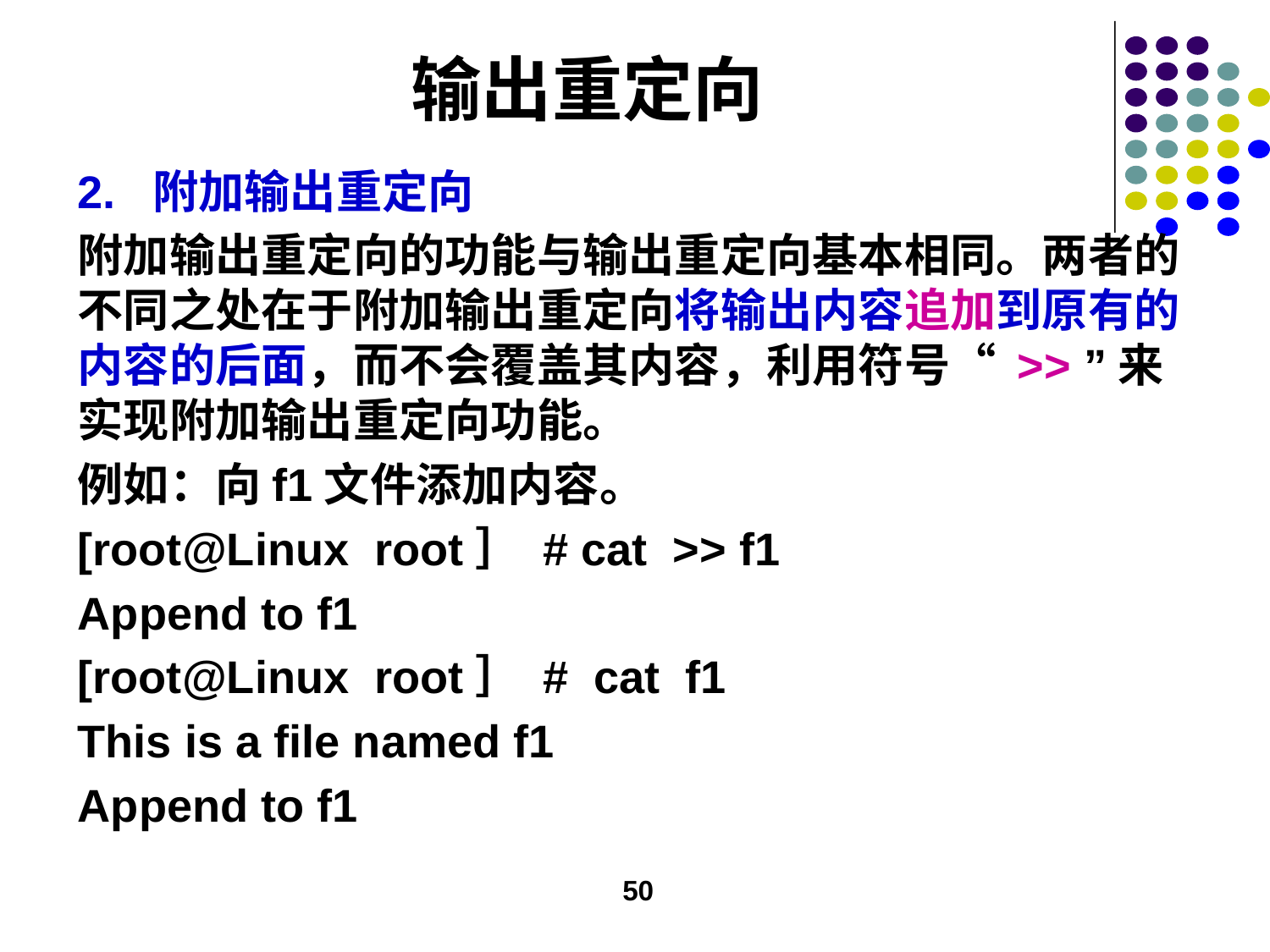

# 输出重定向
2.  附加输出重定向
附加输出重定向的功能与输出重定向基本相同。两者的不同之处在于附加输出重定向将输出内容追加到原有的内容的后面，而不会覆盖其内容，利用符号“ >> ”来实现附加输出重定向功能。
例如：向f1文件添加内容。
[root@Linux  root］ # cat  >> f1
Append to f1
[root@Linux  root］ #  cat  f1
This is a file named f1
Append to f1

50